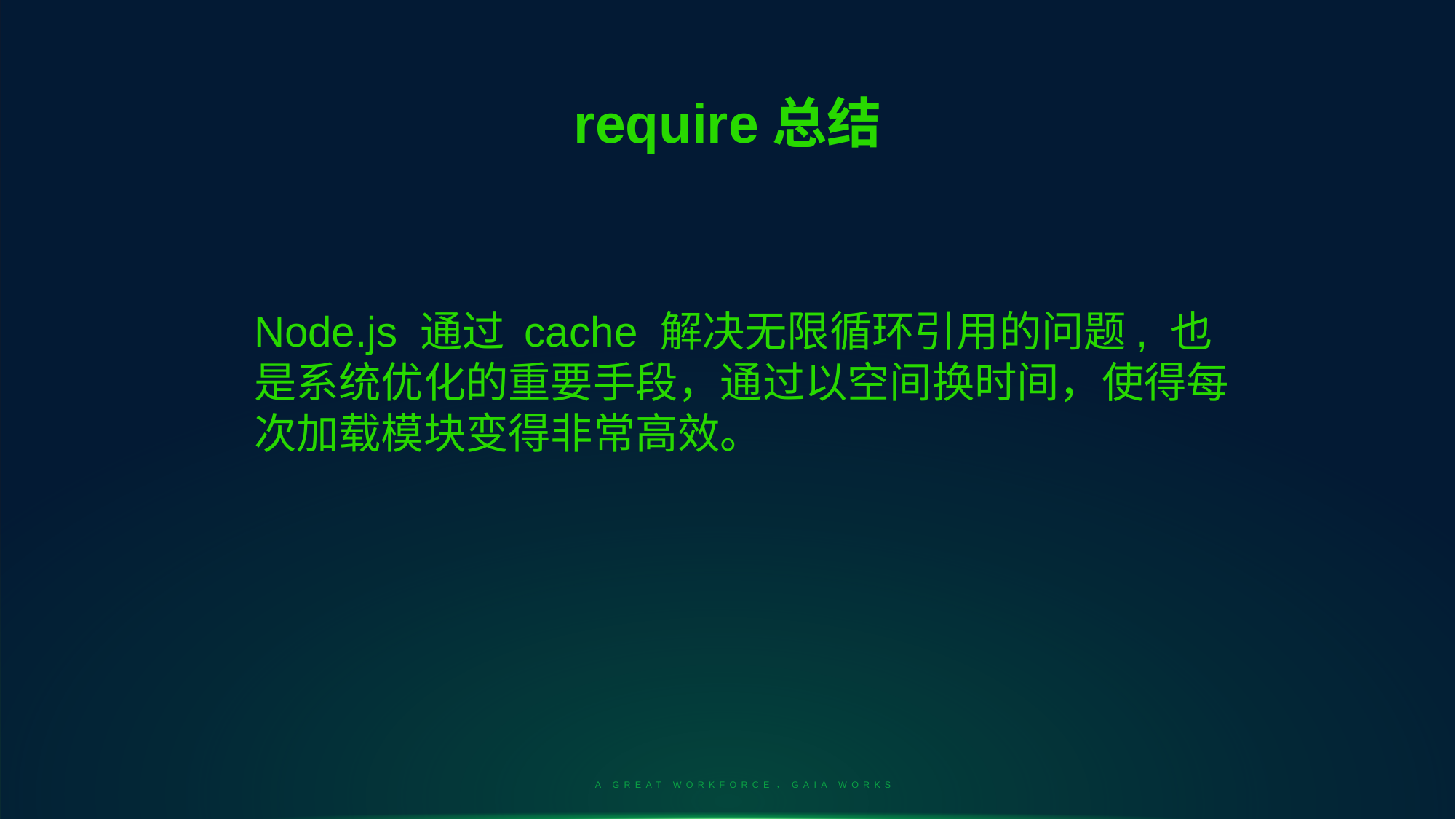

require总结
Node.js 通过 cache 解决无限循环引用的问题, 也是系统优化的重要手段，通过以空间换时间，使得每次加载模块变得非常高效。